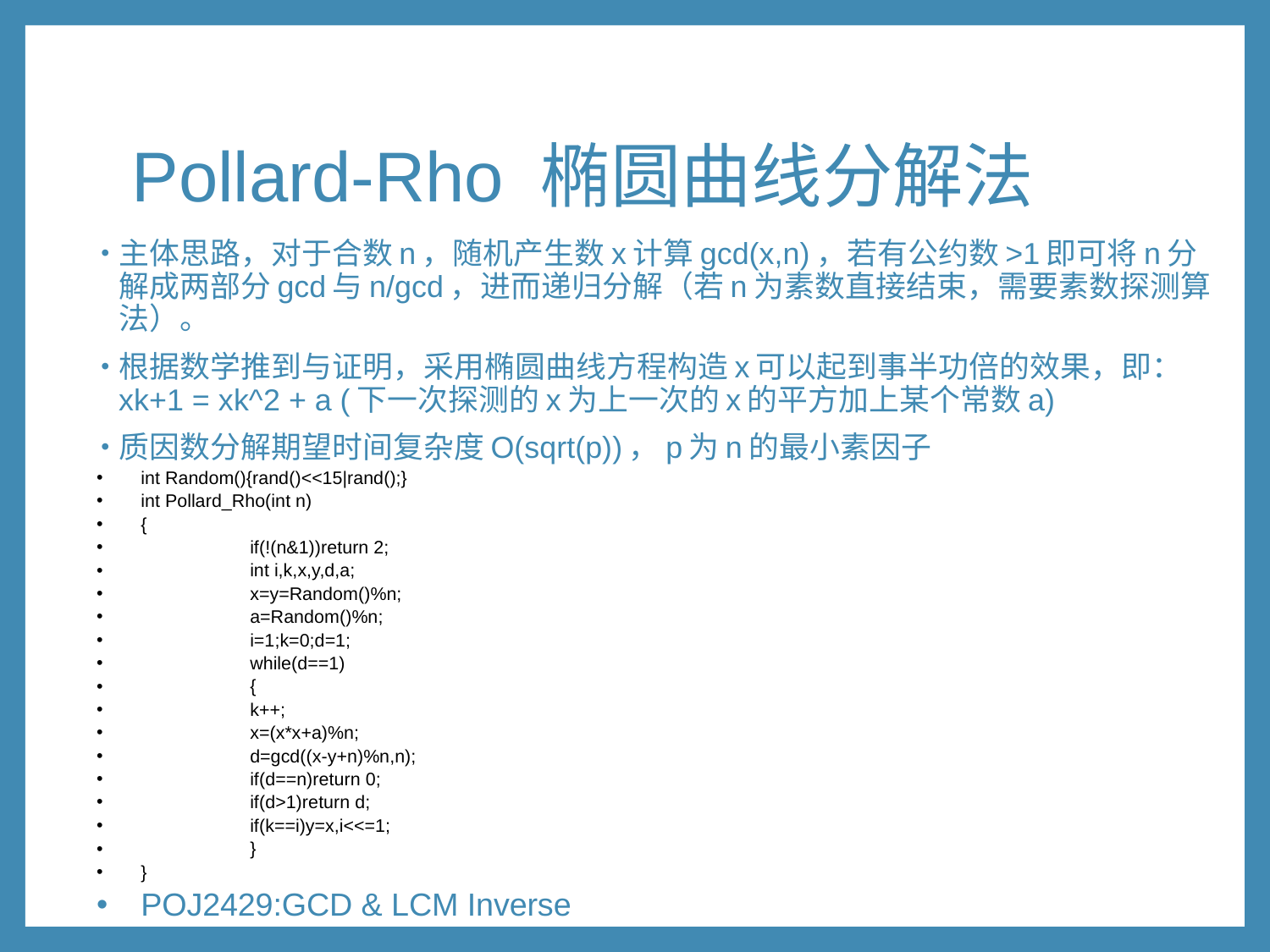

# Pollard-Rho 椭圆曲线分解法
主体思路，对于合数n，随机产生数x计算gcd(x,n)，若有公约数>1即可将n分解成两部分gcd与n/gcd，进而递归分解（若n为素数直接结束，需要素数探测算法）。
根据数学推到与证明，采用椭圆曲线方程构造x可以起到事半功倍的效果，即：xk+1 = xk^2 + a (下一次探测的x为上一次的x的平方加上某个常数a)
质因数分解期望时间复杂度O(sqrt(p))，p为n的最小素因子
int Random(){rand()<<15|rand();}
int Pollard_Rho(int n)
{
	if(!(n&1))return 2;
	int i,k,x,y,d,a;
	x=y=Random()%n;
	a=Random()%n;
	i=1;k=0;d=1;
	while(d==1)
	{
		k++;
		x=(x*x+a)%n;
		d=gcd((x-y+n)%n,n);
		if(d==n)return 0;
		if(d>1)return d;
		if(k==i)y=x,i<<=1;
	}
}
POJ2429:GCD & LCM Inverse